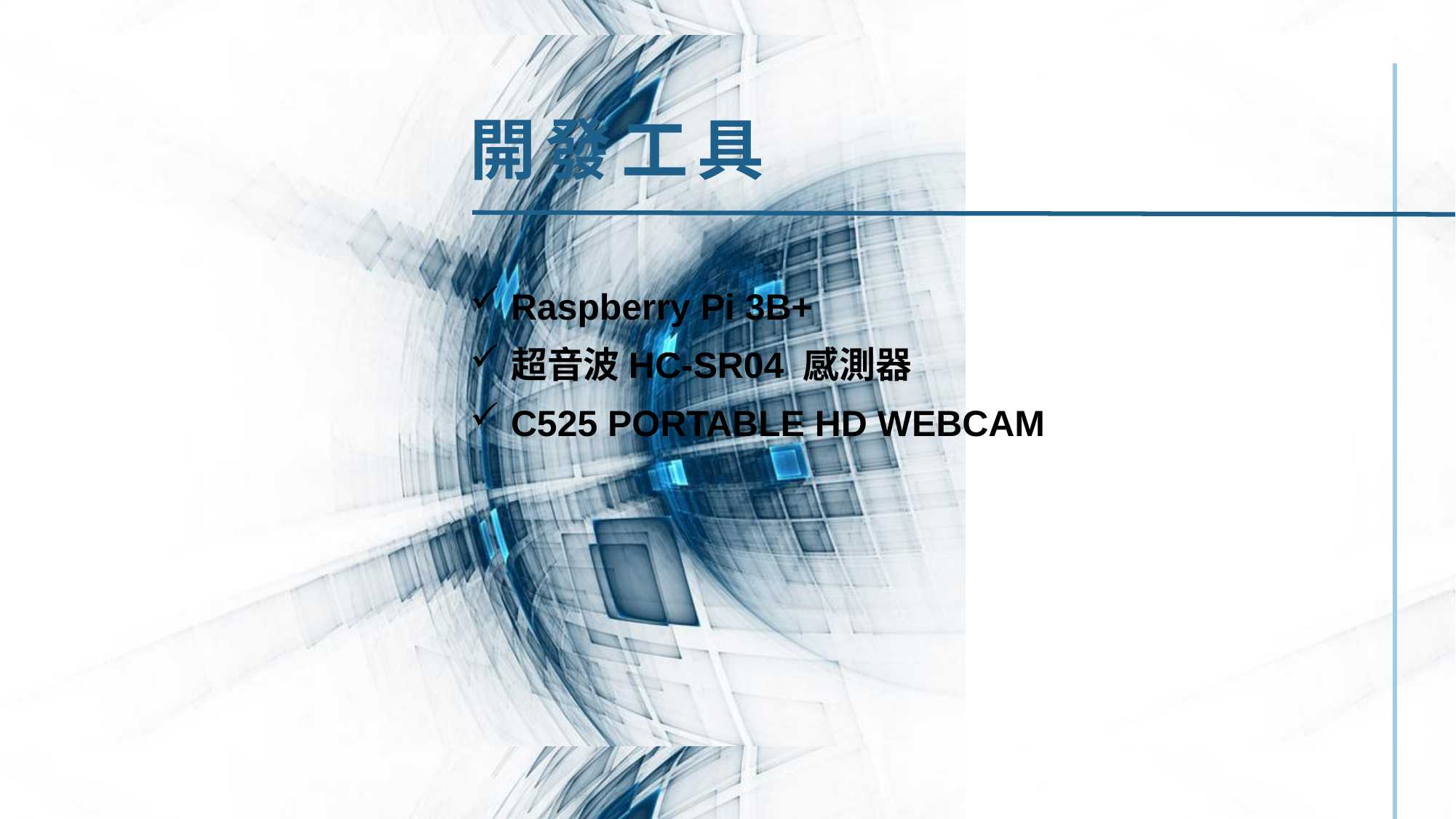

開發工具
Raspberry Pi 3B+

超音波HC-SR04 感測器

C525 PORTABLE HD WEBCAM